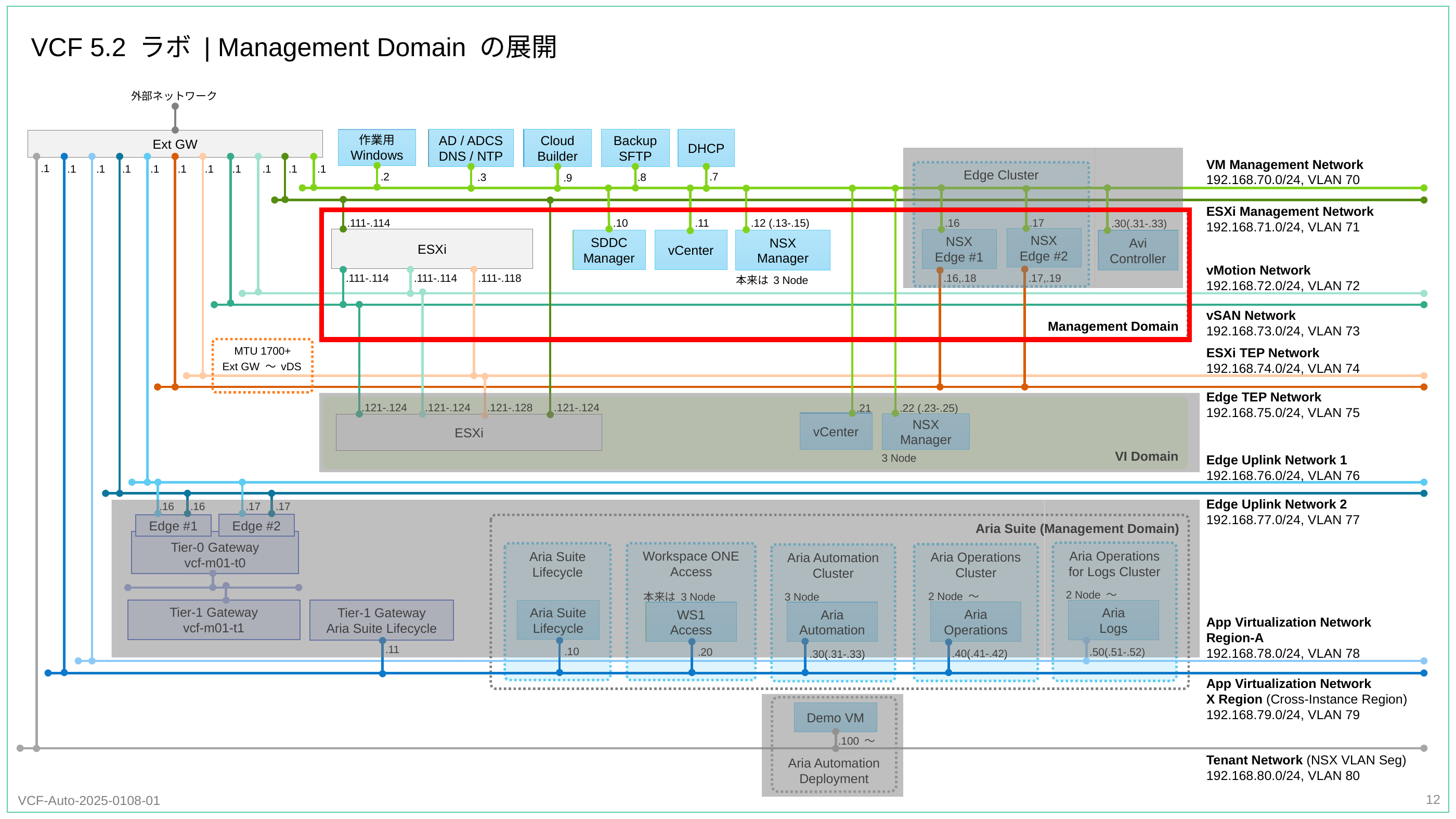

# VCF 5.2 ラボ | Management Domain の展開

12